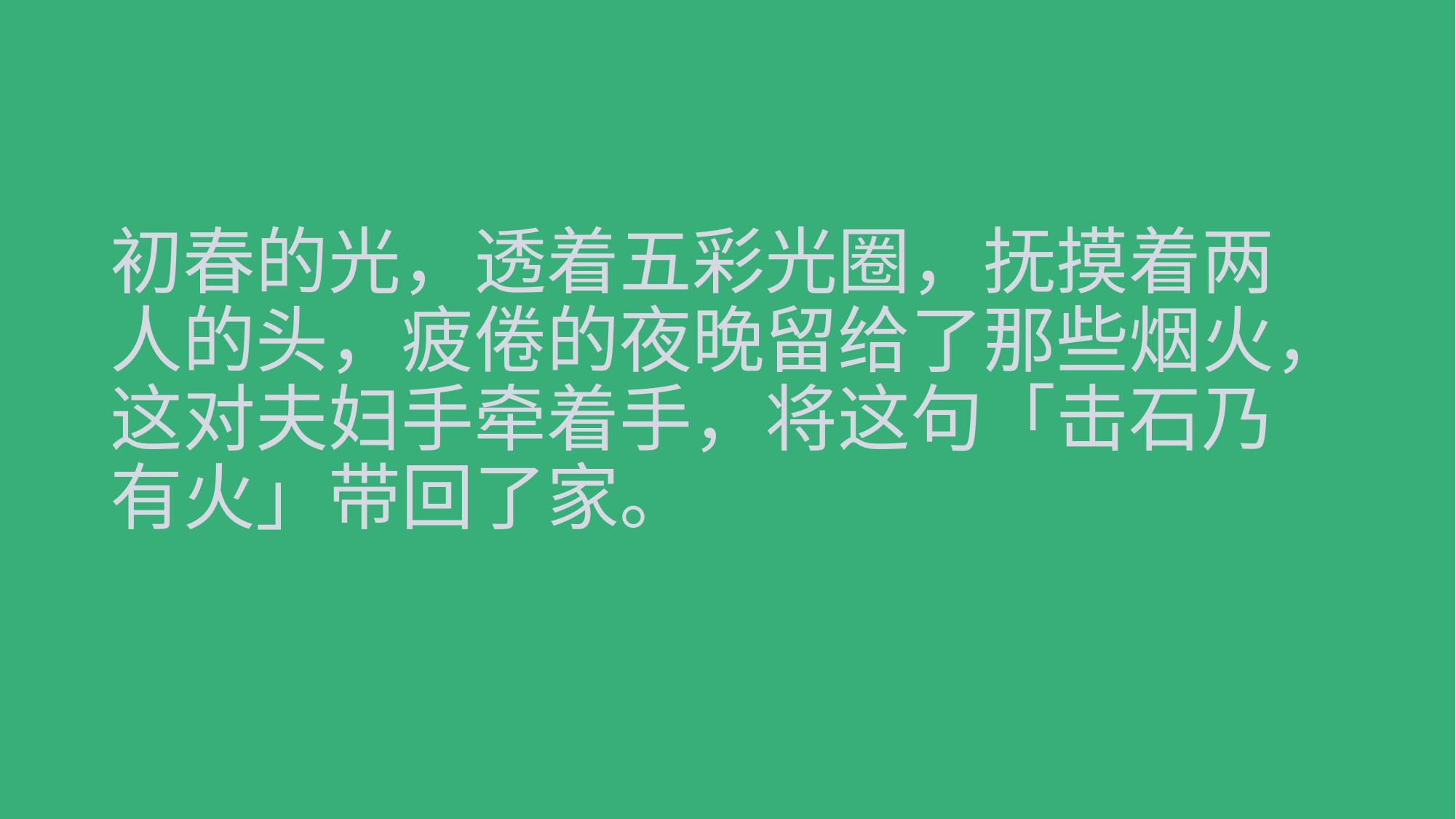

# 初春的光，透着五彩光圈，抚摸着两人的头，疲倦的夜晚留给了那些烟火，这对夫妇手牵着手，将这句「击石乃有火」带回了家。